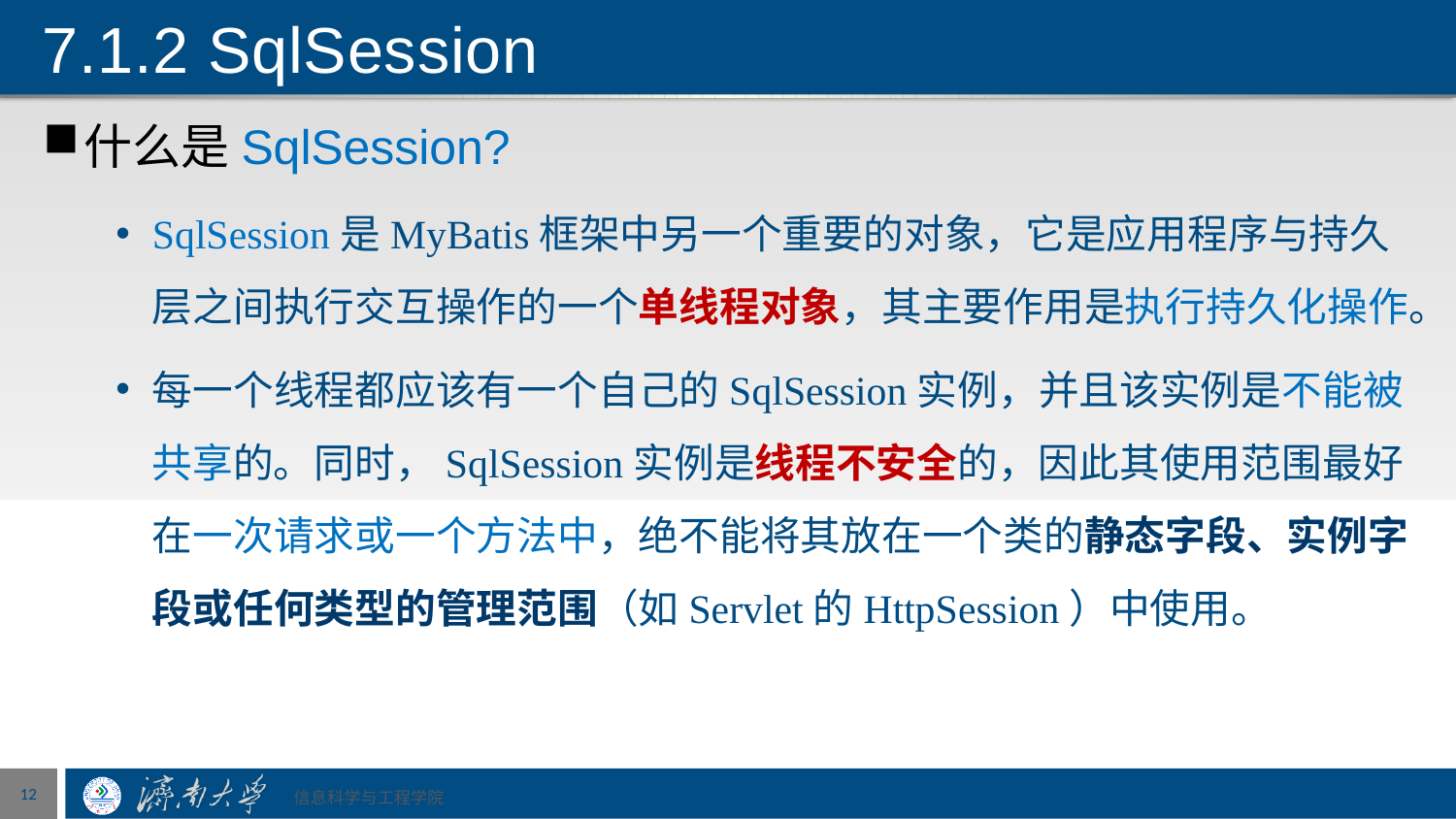

# 7.1.2 SqlSession
什么是SqlSession?
SqlSession是MyBatis框架中另一个重要的对象，它是应用程序与持久层之间执行交互操作的一个单线程对象，其主要作用是执行持久化操作。
每一个线程都应该有一个自己的SqlSession实例，并且该实例是不能被共享的。同时，SqlSession实例是线程不安全的，因此其使用范围最好在一次请求或一个方法中，绝不能将其放在一个类的静态字段、实例字段或任何类型的管理范围（如Servlet的HttpSession）中使用。